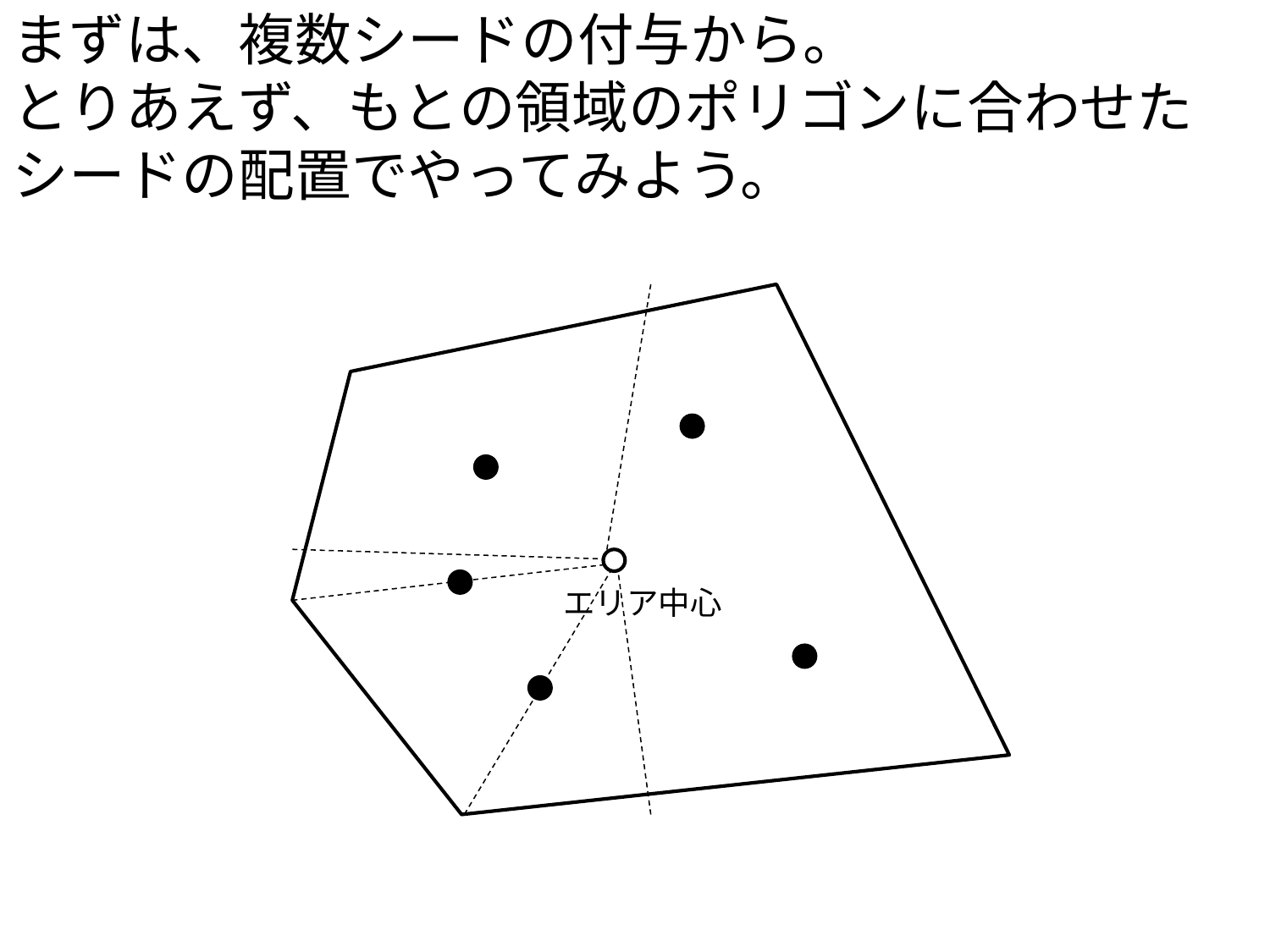

まずは、複数シードの付与から。
とりあえず、もとの領域のポリゴンに合わせたシードの配置でやってみよう。

エリア中心